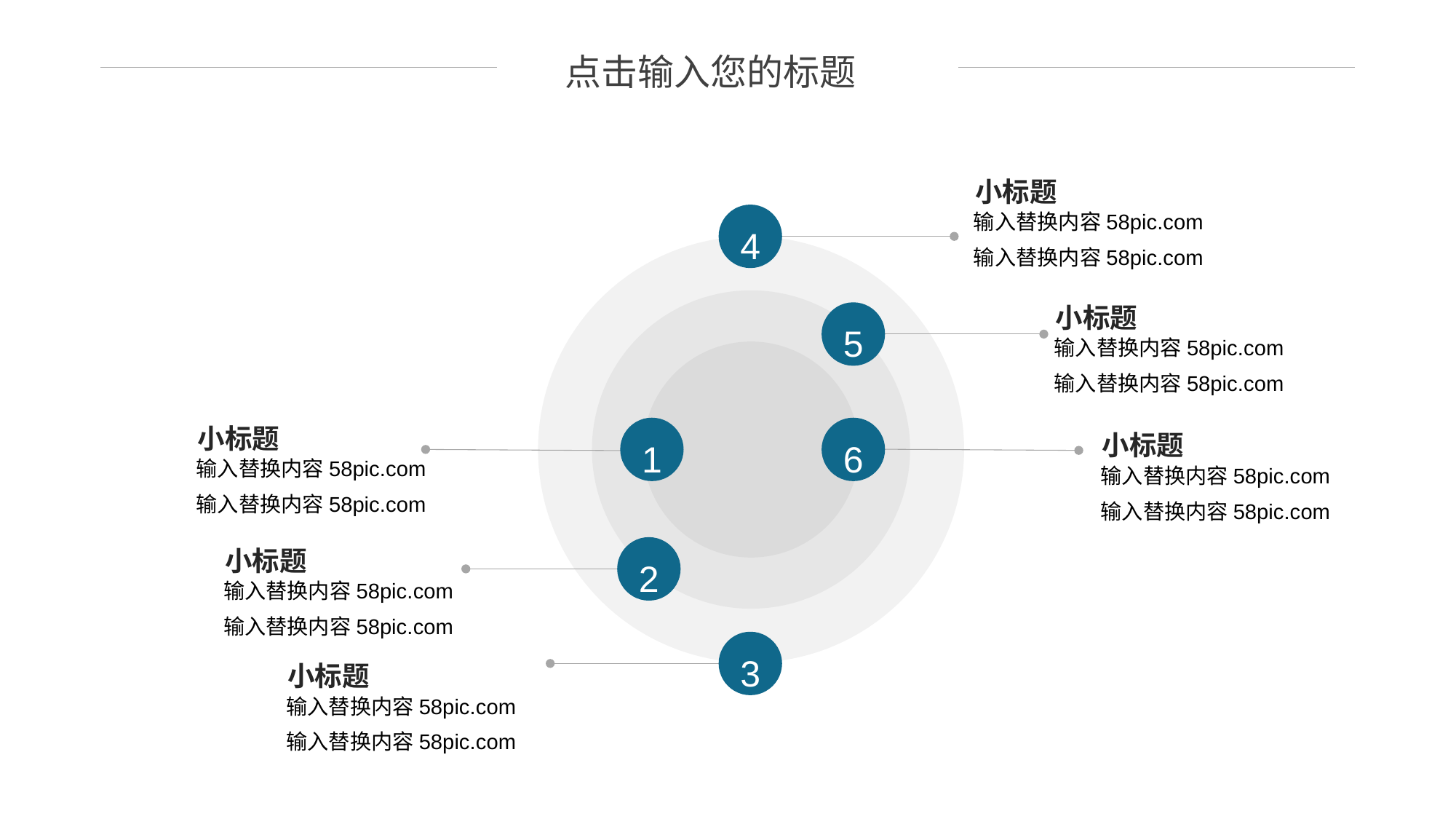

点击输入您的标题
小标题
输入替换内容58pic.com输入替换内容58pic.com
4

小标题

5
输入替换内容58pic.com输入替换内容58pic.com

小标题

小标题
1
6
输入替换内容58pic.com输入替换内容58pic.com
输入替换内容58pic.com输入替换内容58pic.com
小标题
2
输入替换内容58pic.com输入替换内容58pic.com
3
小标题
输入替换内容58pic.com输入替换内容58pic.com